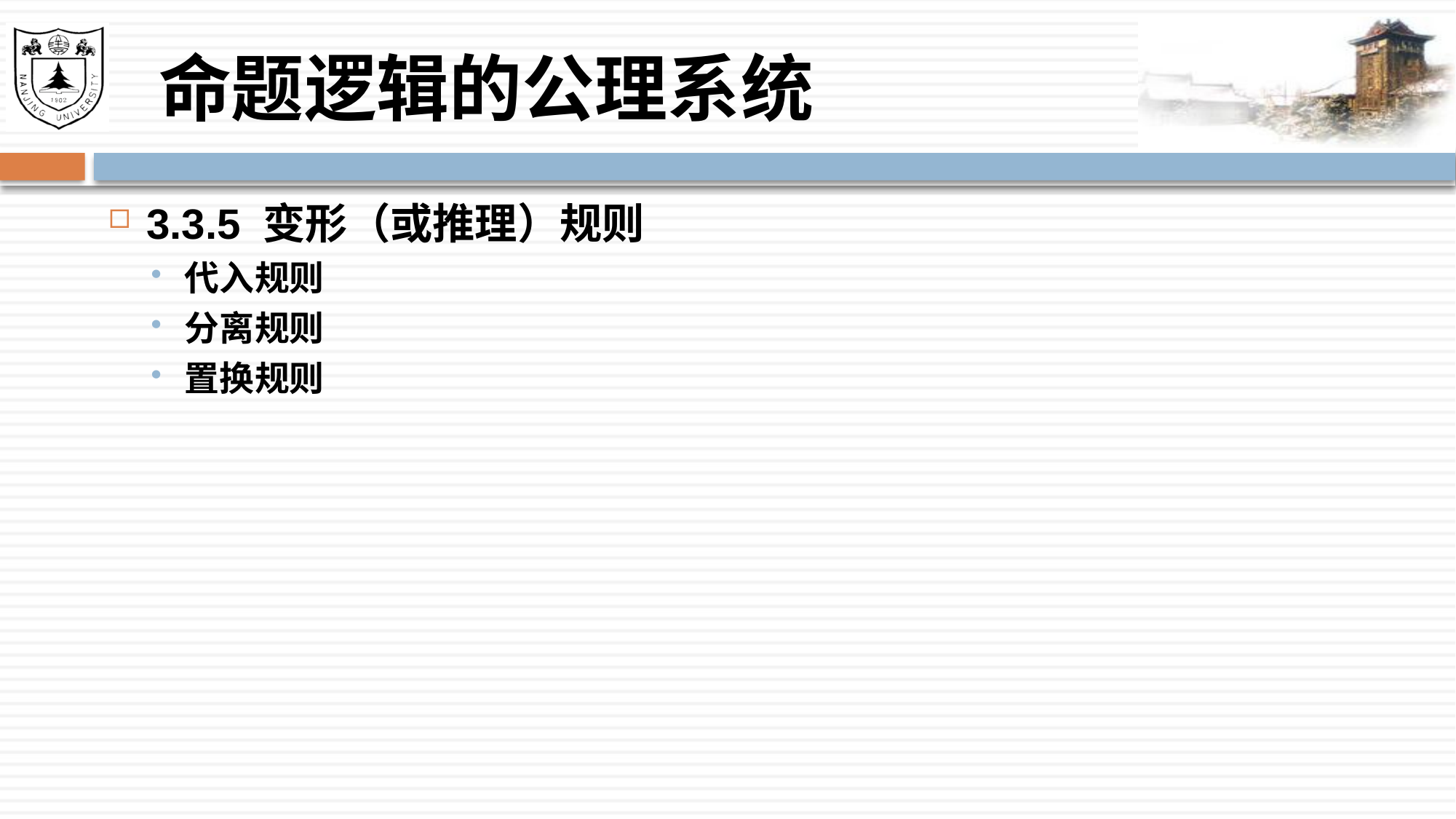

# 命题逻辑的公理系统
3.3.5 变形（或推理）规则
代入规则
分离规则
置换规则